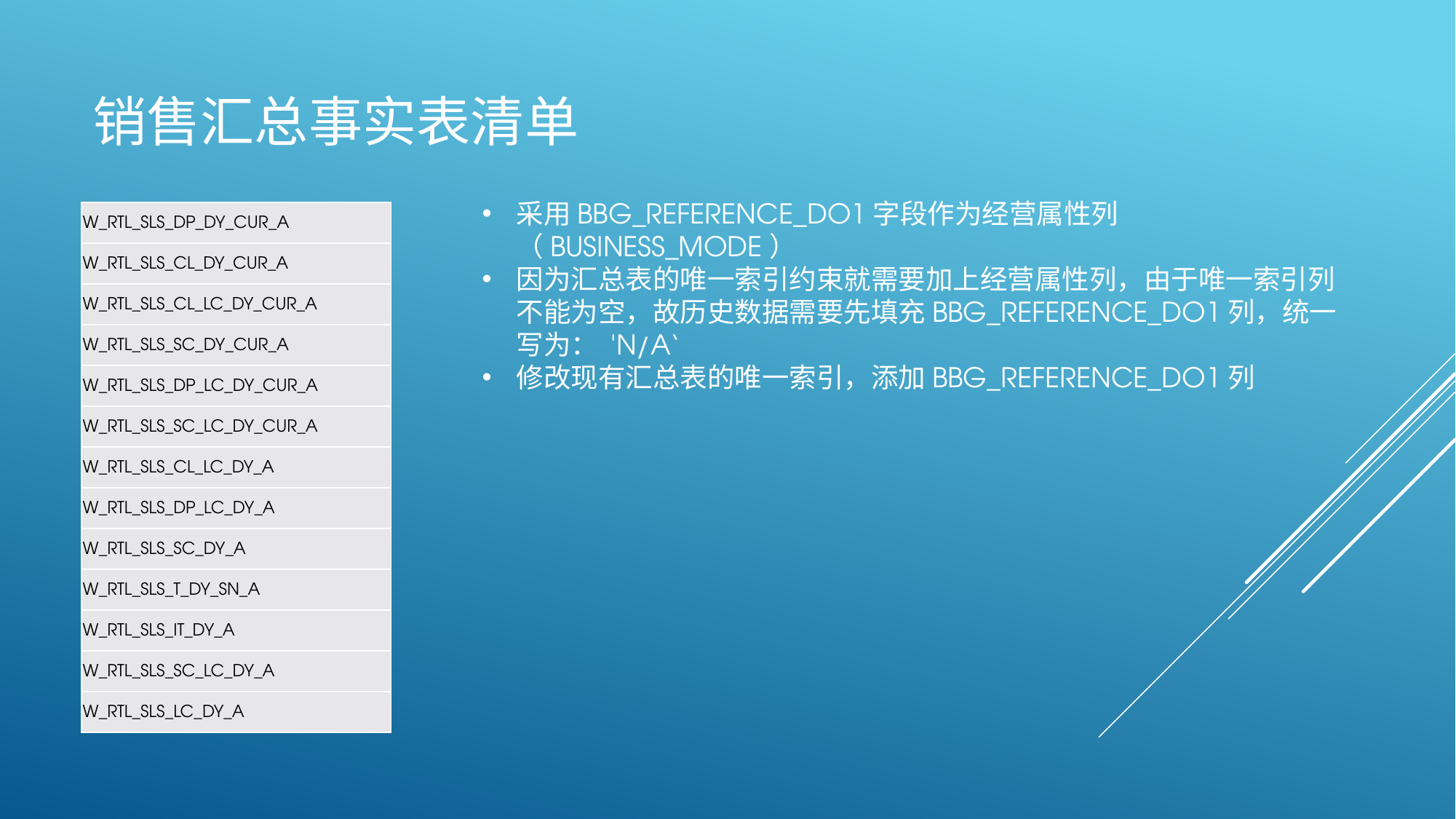

# 销售汇总事实表清单
采用BBG_REFERENCE_DO1字段作为经营属性列（BUSINESS_MODE）
因为汇总表的唯一索引约束就需要加上经营属性列，由于唯一索引列不能为空，故历史数据需要先填充BBG_REFERENCE_DO1列，统一写为： 'N/A‘
修改现有汇总表的唯一索引，添加BBG_REFERENCE_DO1列
| W\_RTL\_SLS\_DP\_DY\_CUR\_A |
| --- |
| W\_RTL\_SLS\_CL\_DY\_CUR\_A |
| W\_RTL\_SLS\_CL\_LC\_DY\_CUR\_A |
| W\_RTL\_SLS\_SC\_DY\_CUR\_A |
| W\_RTL\_SLS\_DP\_LC\_DY\_CUR\_A |
| W\_RTL\_SLS\_SC\_LC\_DY\_CUR\_A |
| W\_RTL\_SLS\_CL\_LC\_DY\_A |
| W\_RTL\_SLS\_DP\_LC\_DY\_A |
| W\_RTL\_SLS\_SC\_DY\_A |
| W\_RTL\_SLS\_T\_DY\_SN\_A |
| W\_RTL\_SLS\_IT\_DY\_A |
| W\_RTL\_SLS\_SC\_LC\_DY\_A |
| W\_RTL\_SLS\_LC\_DY\_A |